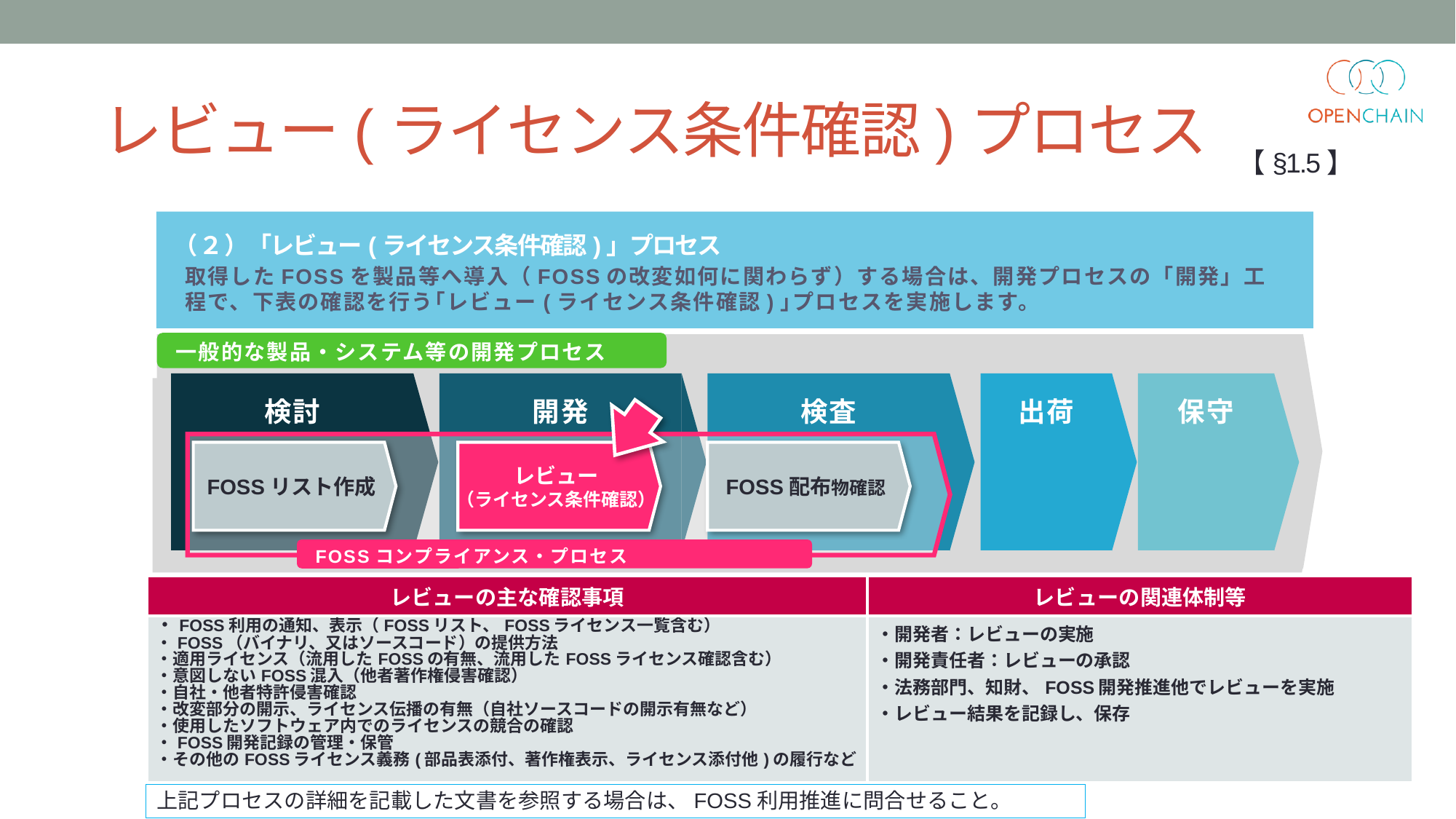

レビュー(ライセンス条件確認)プロセス
# 【§1.5】

（２）「レビュー(ライセンス条件確認)」プロセス
取得したFOSSを製品等へ導入（FOSSの改変如何に関わらず）する場合は、開発プロセスの「開発」工程で、下表の確認を行う｢レビュー(ライセンス条件確認)｣プロセスを実施します。
一般的な製品・システム等の開発プロセス

検討

開発

検査

出荷

保守

FOSSリスト作成
レビュー
（ライセンス条件確認）
FOSS配布物確認
FOSSコンプライアンス・プロセス
| レビューの主な確認事項 | レビューの関連体制等 |
| --- | --- |
| ・FOSS利用の通知、表示（FOSSリスト、FOSSライセンス一覧含む） ・FOSS（バイナリ、又はソースコード）の提供方法 ・適用ライセンス（流用したFOSSの有無、流用したFOSSライセンス確認含む） ・意図しないFOSS混入（他者著作権侵害確認） ・自社・他者特許侵害確認 ・改変部分の開示、ライセンス伝播の有無（自社ソースコードの開示有無など） ・使用したソフトウェア内でのライセンスの競合の確認 ・FOSS開発記録の管理・保管 ・その他のFOSSライセンス義務(部品表添付、著作権表示、ライセンス添付他)の履行など | ・開発者：レビューの実施 ・開発責任者：レビューの承認 ・法務部門、知財、FOSS開発推進他でレビューを実施 ・レビュー結果を記録し、保存 |
上記プロセスの詳細を記載した文書を参照する場合は、FOSS利用推進に問合せること。